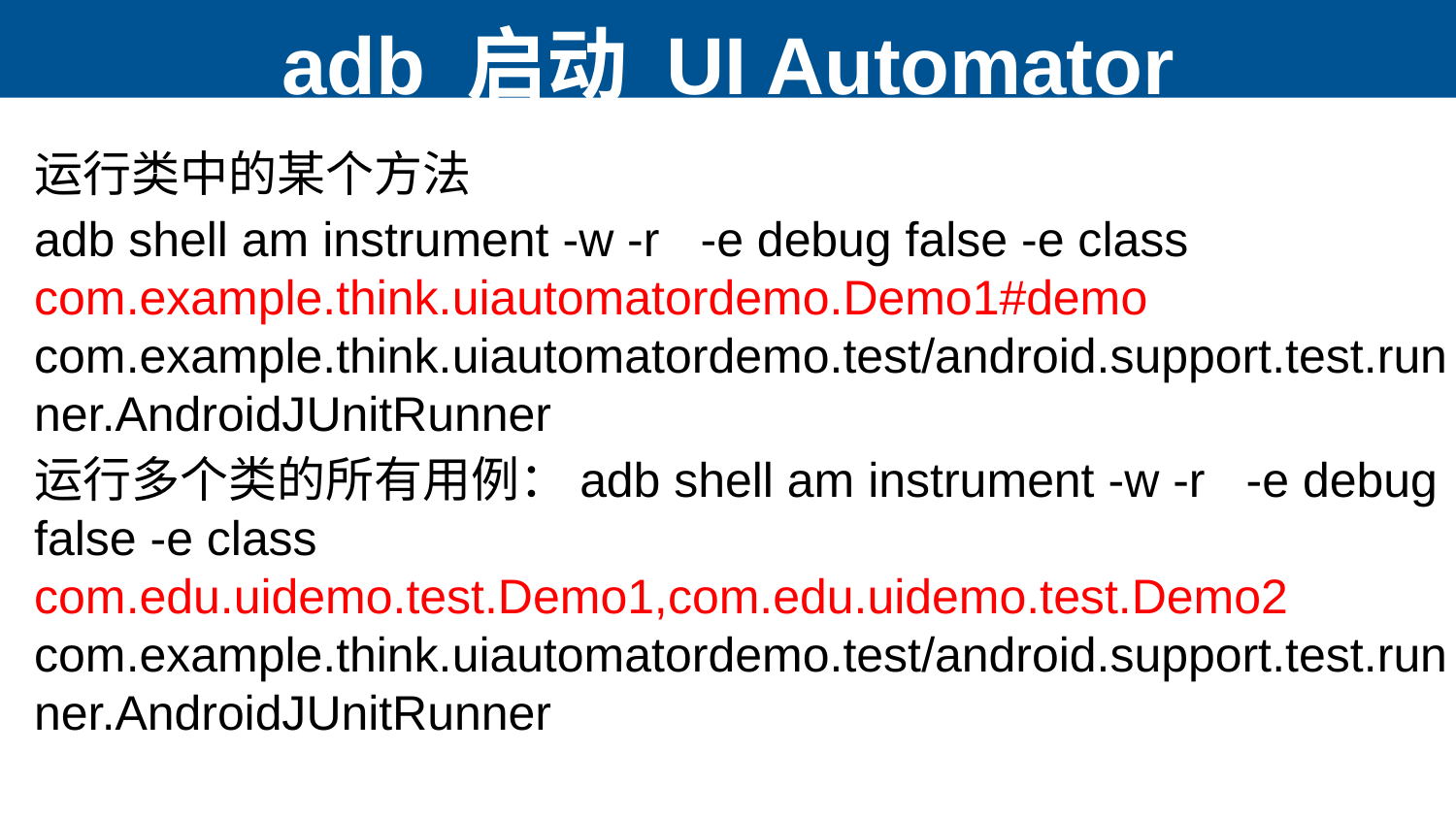

# adb 启动 UI Automator
运行类中的某个方法
adb shell am instrument -w -r   -e debug false -e class com.example.think.uiautomatordemo.Demo1#demo com.example.think.uiautomatordemo.test/android.support.test.runner.AndroidJUnitRunner
运行多个类的所有用例：adb shell am instrument -w -r   -e debug false -e class com.edu.uidemo.test.Demo1,com.edu.uidemo.test.Demo2 com.example.think.uiautomatordemo.test/android.support.test.runner.AndroidJUnitRunner